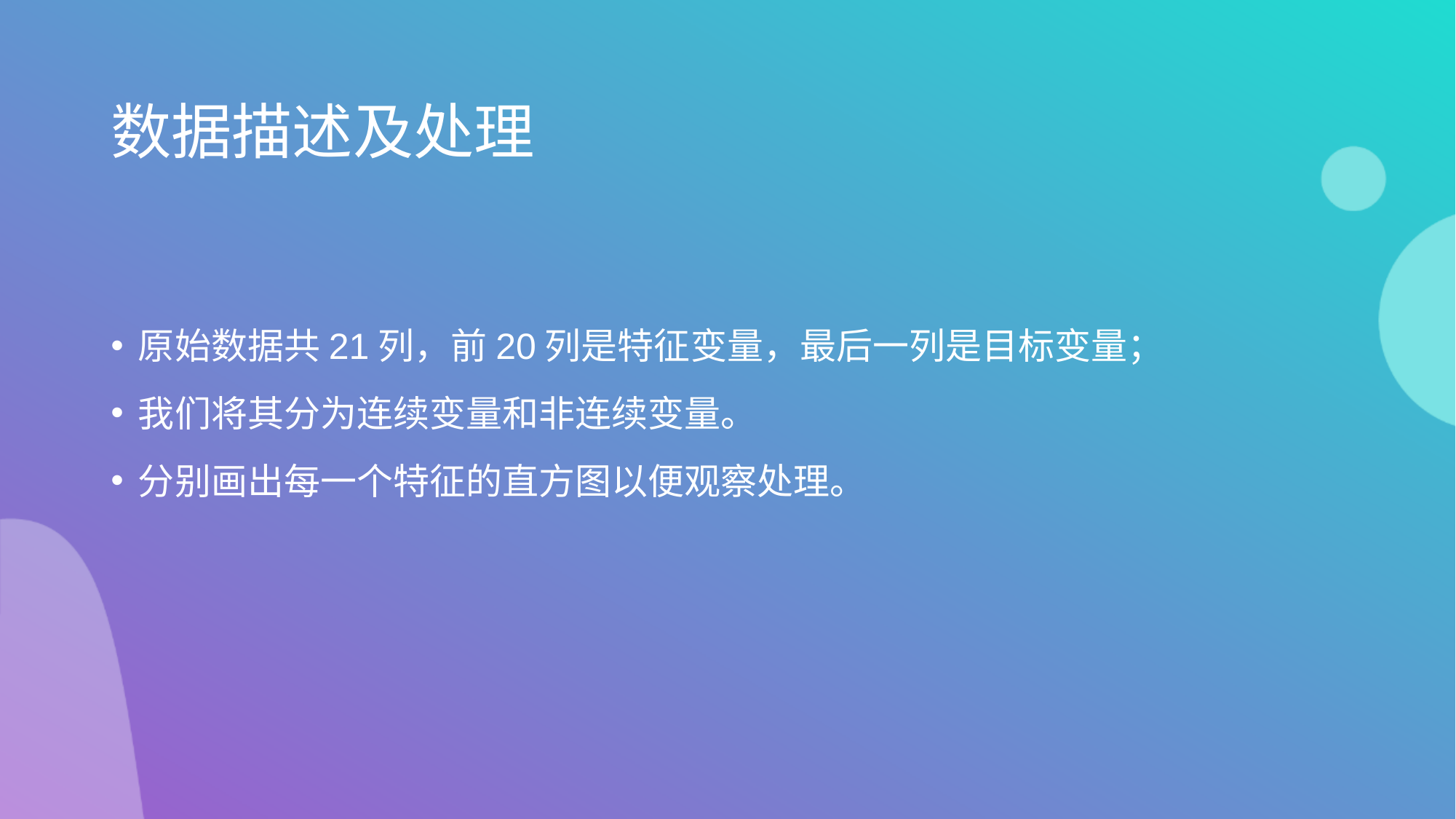

# 数据描述及处理

原始数据共21列，前20列是特征变量，最后一列是目标变量；
我们将其分为连续变量和非连续变量。
分别画出每一个特征的直方图以便观察处理。